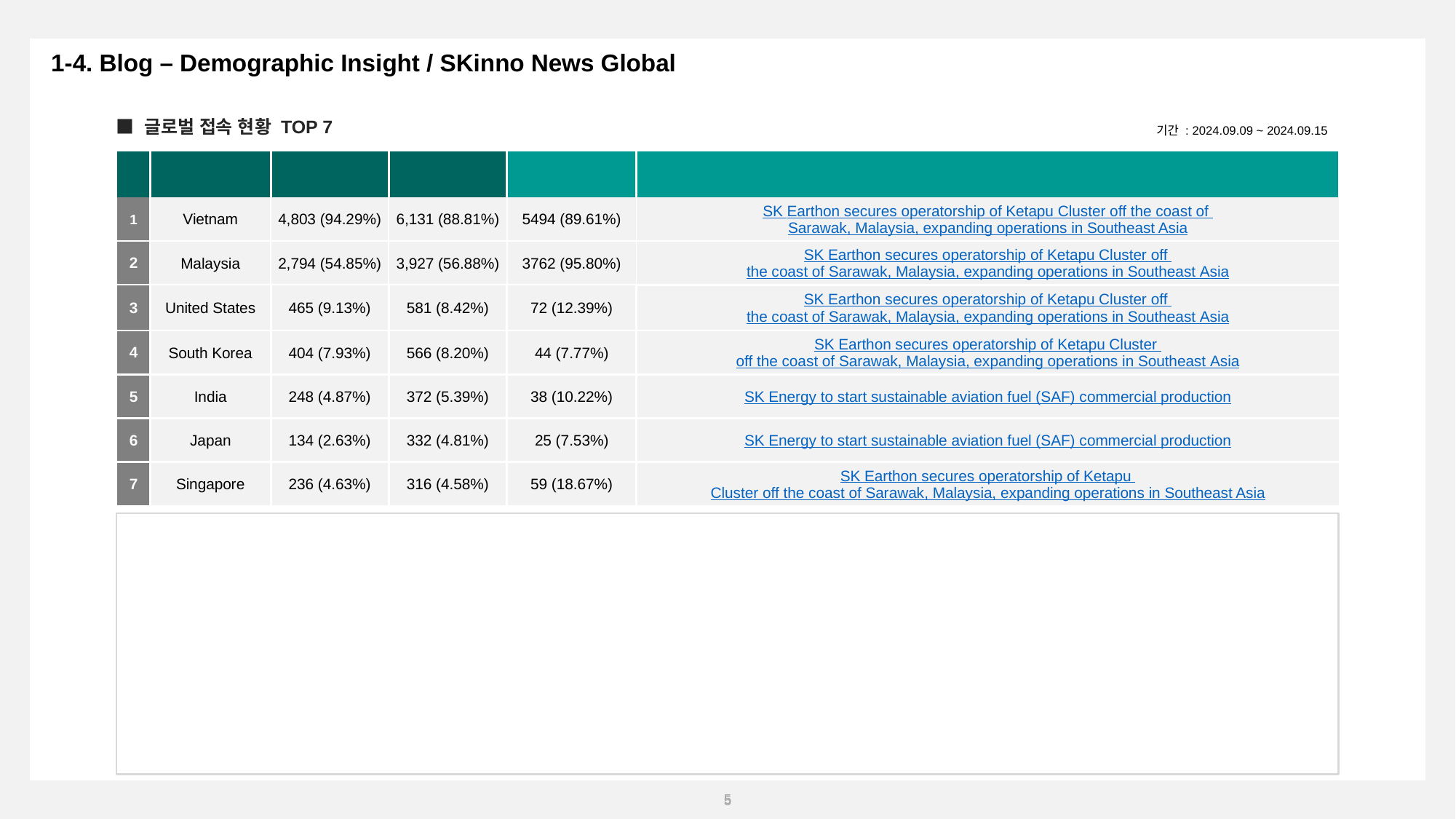

1-4. Blog – Demographic Insight / SKinno News Global
■ 글로벌 접속 현황 TOP 7
기간 : 2024.09.09 ~ 2024.09.15
| 순위 | 국가 | 총 방문 수 (비중) | 총 페이지뷰 (비중) | 해당국가 콘텐츠 PV (비중) | 가장 많이 본 콘텐츠 |
| --- | --- | --- | --- | --- | --- |
| 1 | Vietnam | 4,803 (94.29%) | 6,131 (88.81%) | 5494 (89.61%) | SK Earthon secures operatorship of Ketapu Cluster off the coast of Sarawak, Malaysia, expanding operations in Southeast Asia |
| 2 | Malaysia | 2,794 (54.85%) | 3,927 (56.88%) | 3762 (95.80%) | SK Earthon secures operatorship of Ketapu Cluster off the coast of Sarawak, Malaysia, expanding operations in Southeast Asia |
| 3 | United States | 465 (9.13%) | 581 (8.42%) | 72 (12.39%) | SK Earthon secures operatorship of Ketapu Cluster off the coast of Sarawak, Malaysia, expanding operations in Southeast Asia |
| 4 | South Korea | 404 (7.93%) | 566 (8.20%) | 44 (7.77%) | SK Earthon secures operatorship of Ketapu Cluster off the coast of Sarawak, Malaysia, expanding operations in Southeast Asia |
| 5 | India | 248 (4.87%) | 372 (5.39%) | 38 (10.22%) | SK Energy to start sustainable aviation fuel (SAF) commercial production |
| 6 | Japan | 134 (2.63%) | 332 (4.81%) | 25 (7.53%) | SK Energy to start sustainable aviation fuel (SAF) commercial production |
| 7 | Singapore | 236 (4.63%) | 316 (4.58%) | 59 (18.67%) | SK Earthon secures operatorship of Ketapu Cluster off the coast of Sarawak, Malaysia, expanding operations in Southeast Asia |